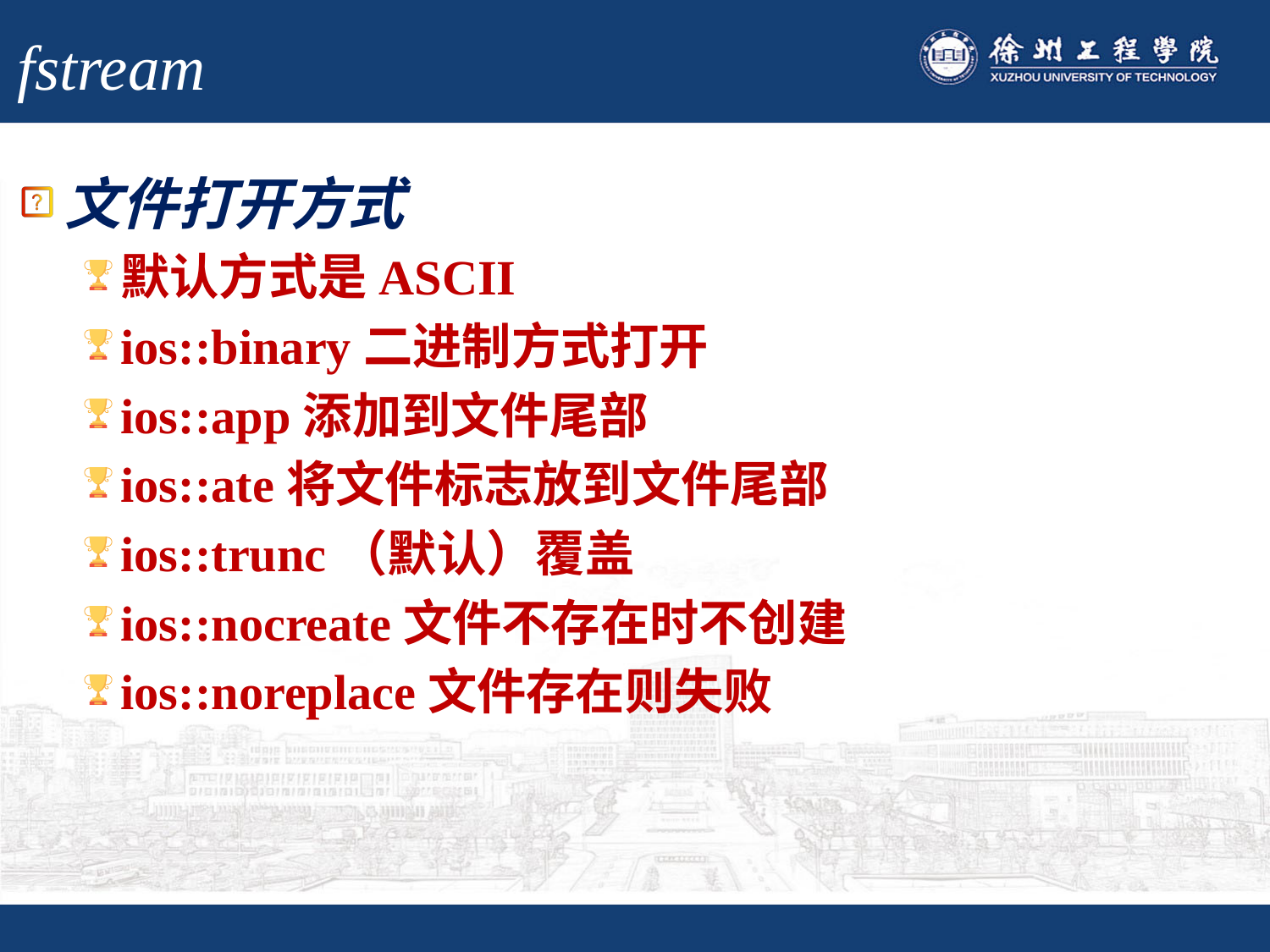

# fstream
文件打开方式
默认方式是ASCII
ios::binary二进制方式打开
ios::app添加到文件尾部
ios::ate将文件标志放到文件尾部
ios::trunc（默认）覆盖
ios::nocreate文件不存在时不创建
ios::noreplace文件存在则失败